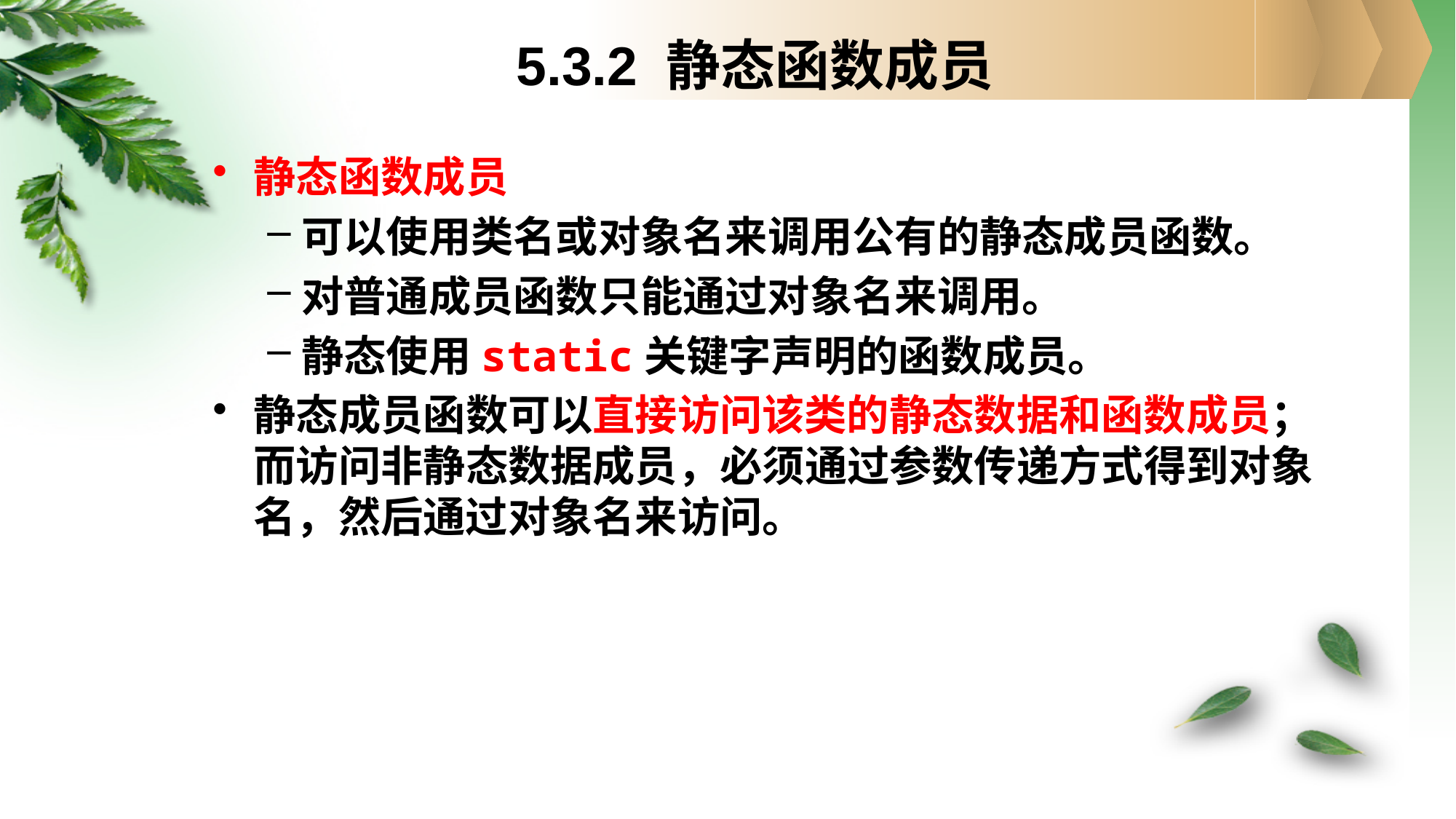

# 5.3.2 静态函数成员
静态函数成员
可以使用类名或对象名来调用公有的静态成员函数。
对普通成员函数只能通过对象名来调用。
静态使用static关键字声明的函数成员。
静态成员函数可以直接访问该类的静态数据和函数成员；而访问非静态数据成员，必须通过参数传递方式得到对象名，然后通过对象名来访问。